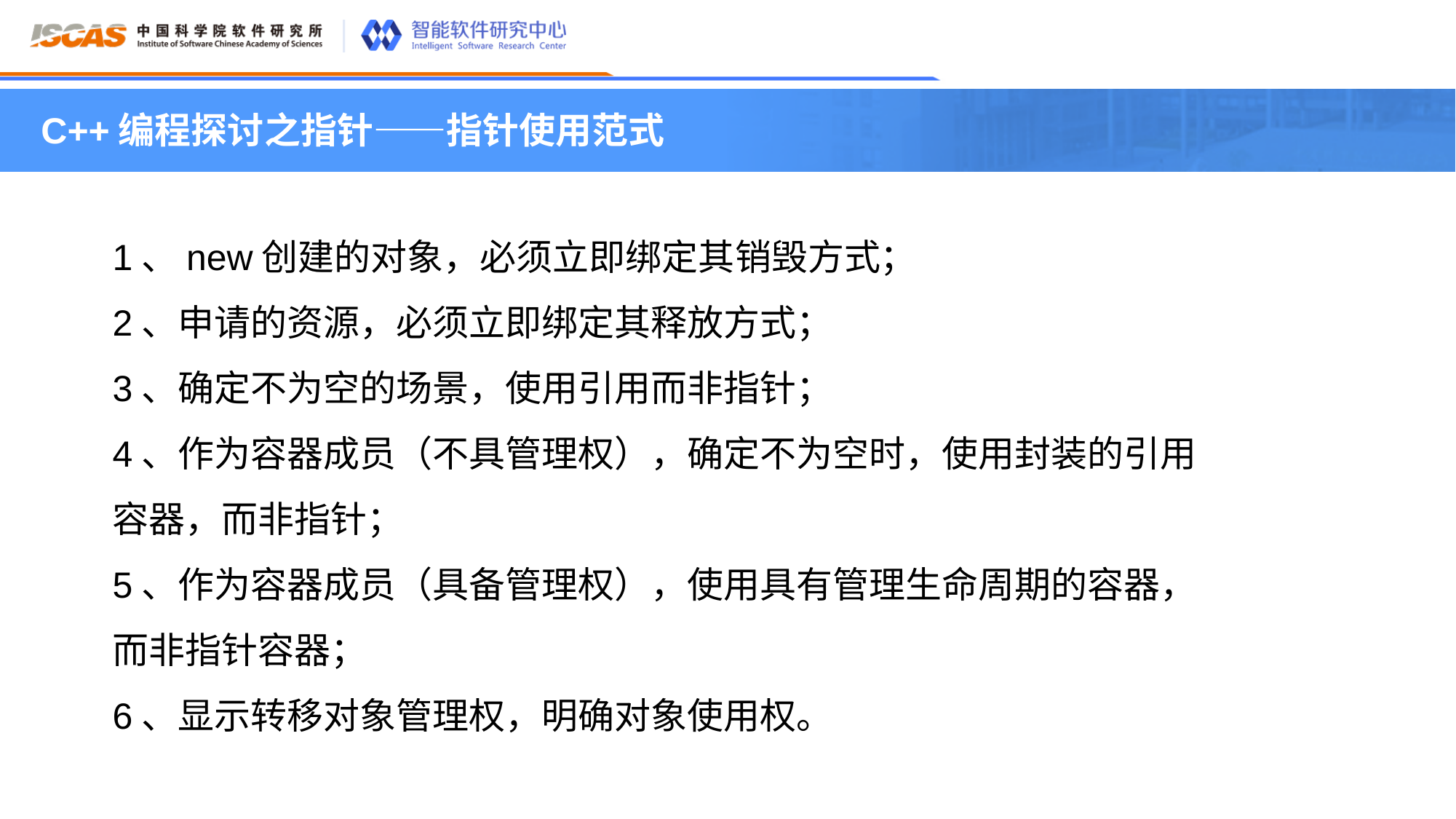

C++编程探讨之指针——指针使用范式
1、new创建的对象，必须立即绑定其销毁方式；
2、申请的资源，必须立即绑定其释放方式；
3、确定不为空的场景，使用引用而非指针；
4、作为容器成员（不具管理权），确定不为空时，使用封装的引用容器，而非指针；
5、作为容器成员（具备管理权），使用具有管理生命周期的容器，而非指针容器；
6、显示转移对象管理权，明确对象使用权。